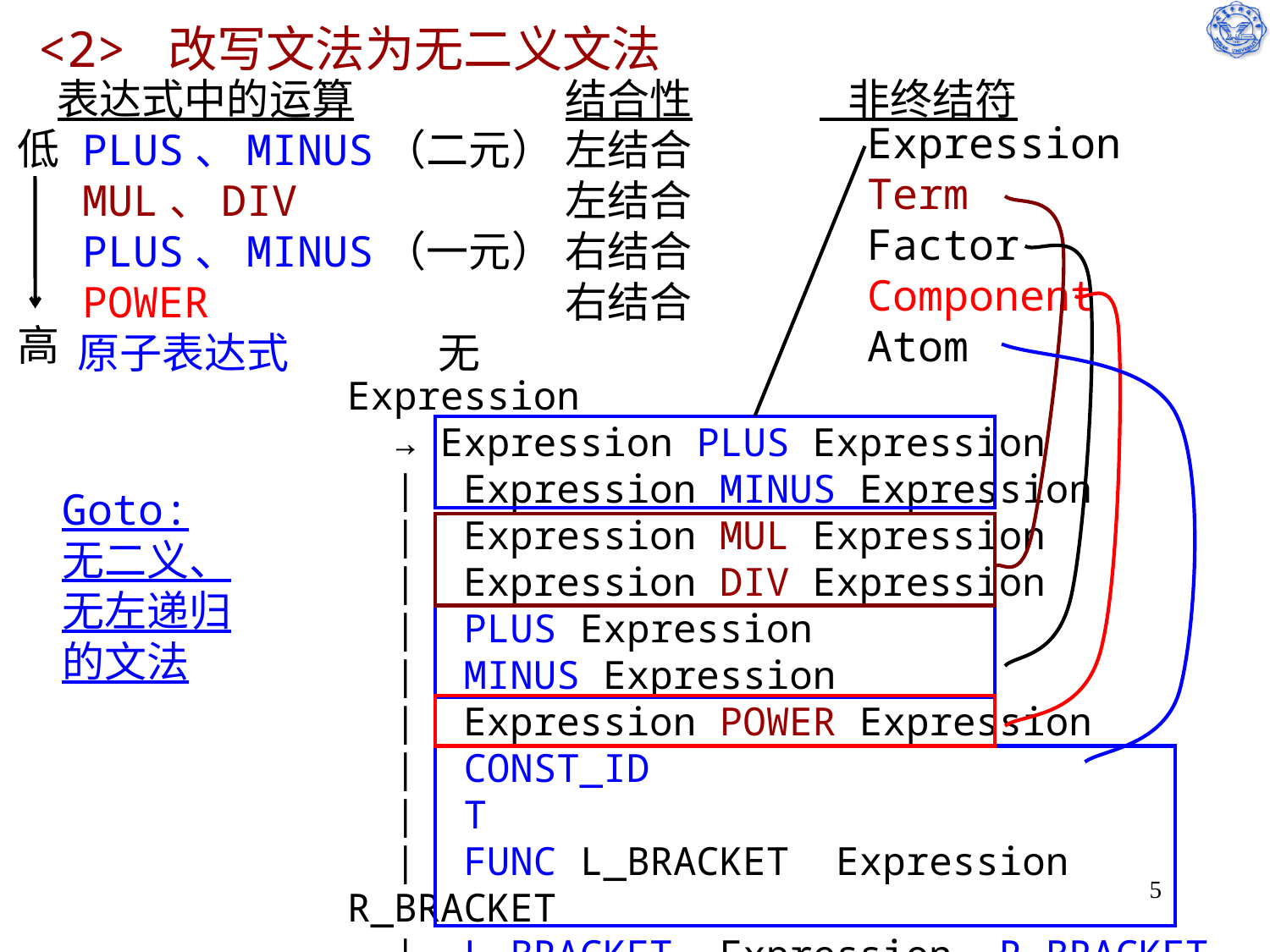

# <2> 改写文法为无二义文法
表达式中的运算		结合性	   非终结符
 PLUS、MINUS（二元） 	左结合
 MUL、DIV			左结合
 PLUS、MINUS（一元）	右结合
 POWER			右结合
 原子表达式 		无
Expression
Term
Factor
Component
Atom
低

高

Expression
  → Expression PLUS Expression
  |  Expression MINUS Expression
  |  Expression MUL Expression
  |  Expression DIV Expression
  |  PLUS Expression
  |  MINUS Expression
  |  Expression POWER Expression
  |  CONST_ID
  |  T
  |  FUNC L_BRACKET  Expression  R_BRACKET
  |  L_BRACKET  Expression  R_BRACKET

Goto:
无二义、无左递归的文法

5